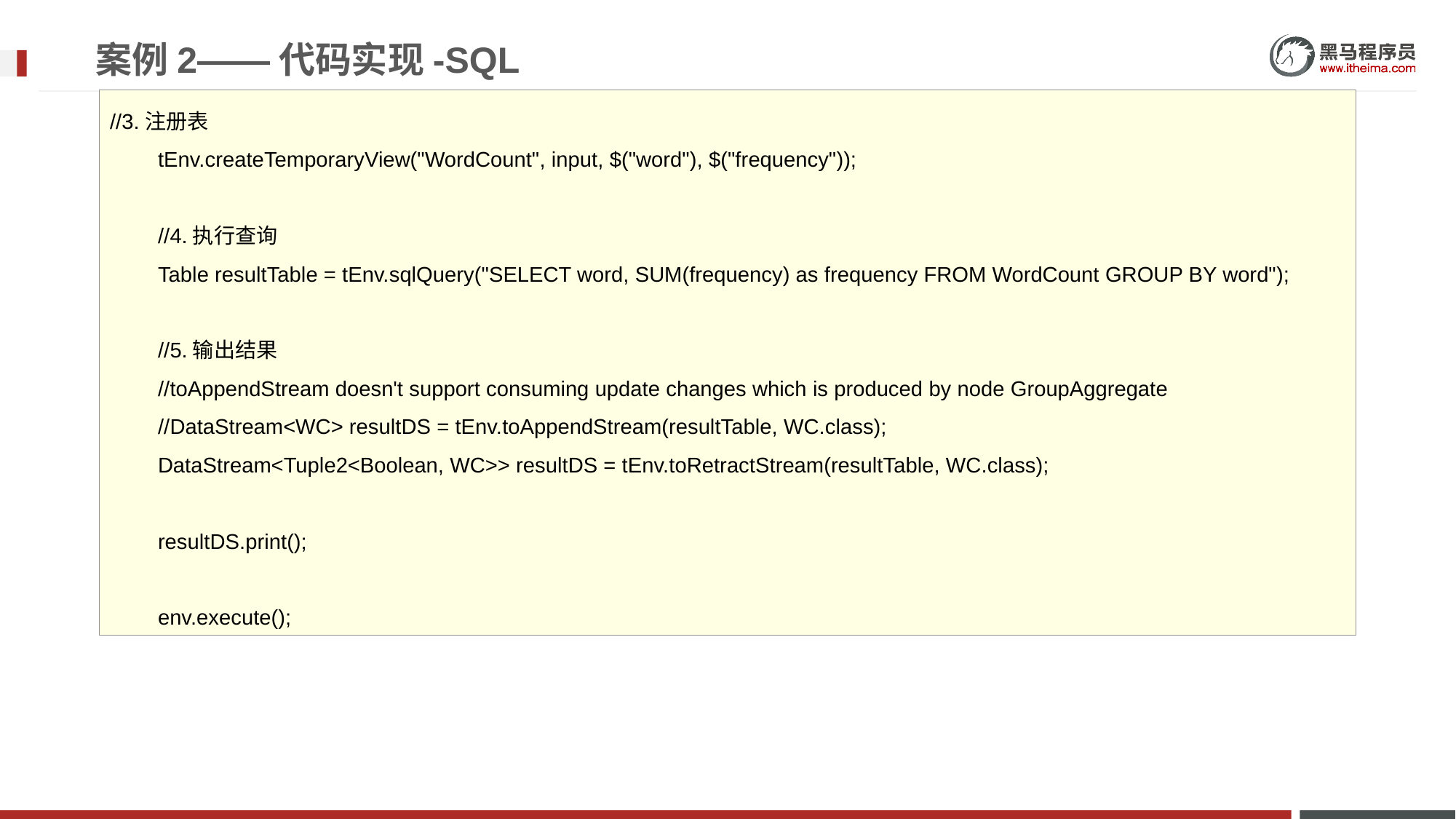

# 案例2——代码实现-SQL
//3.注册表
        tEnv.createTemporaryView("WordCount", input, $("word"), $("frequency"));

        //4.执行查询
        Table resultTable = tEnv.sqlQuery("SELECT word, SUM(frequency) as frequency FROM WordCount GROUP BY word");

        //5.输出结果
        //toAppendStream doesn't support consuming update changes which is produced by node GroupAggregate
        //DataStream<WC> resultDS = tEnv.toAppendStream(resultTable, WC.class);
        DataStream<Tuple2<Boolean, WC>> resultDS = tEnv.toRetractStream(resultTable, WC.class);

        resultDS.print();

        env.execute();